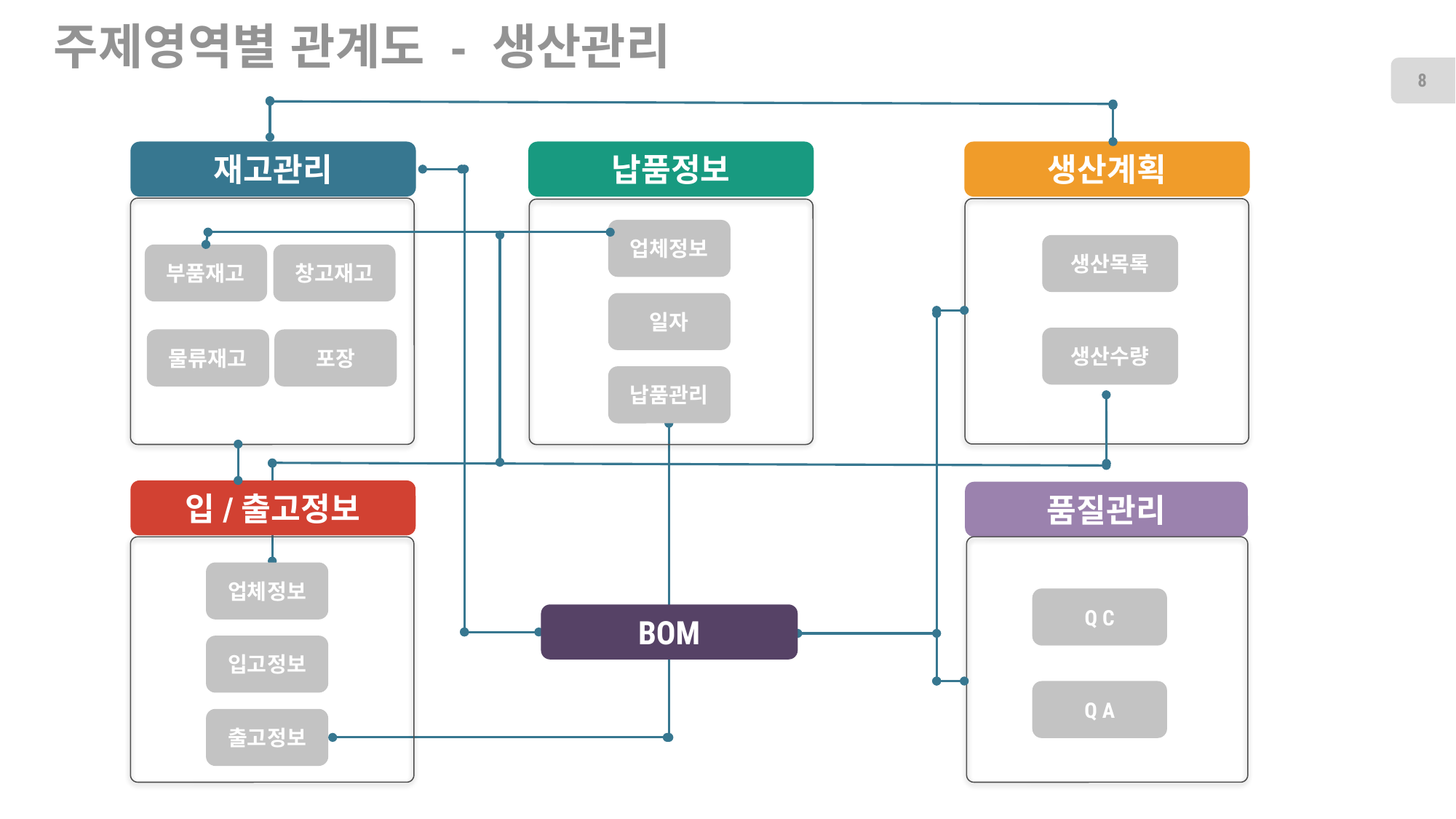

# 주제영역별 관계도 - 생산관리
8
재고관리
납품정보
생산계획

업체정보
생산목록
부품재고
창고재고
일자
생산수량
물류재고
포장
납품관리
입/출고정보
품질관리

업체정보
Q C
BOM
입고정보
Q A
출고정보